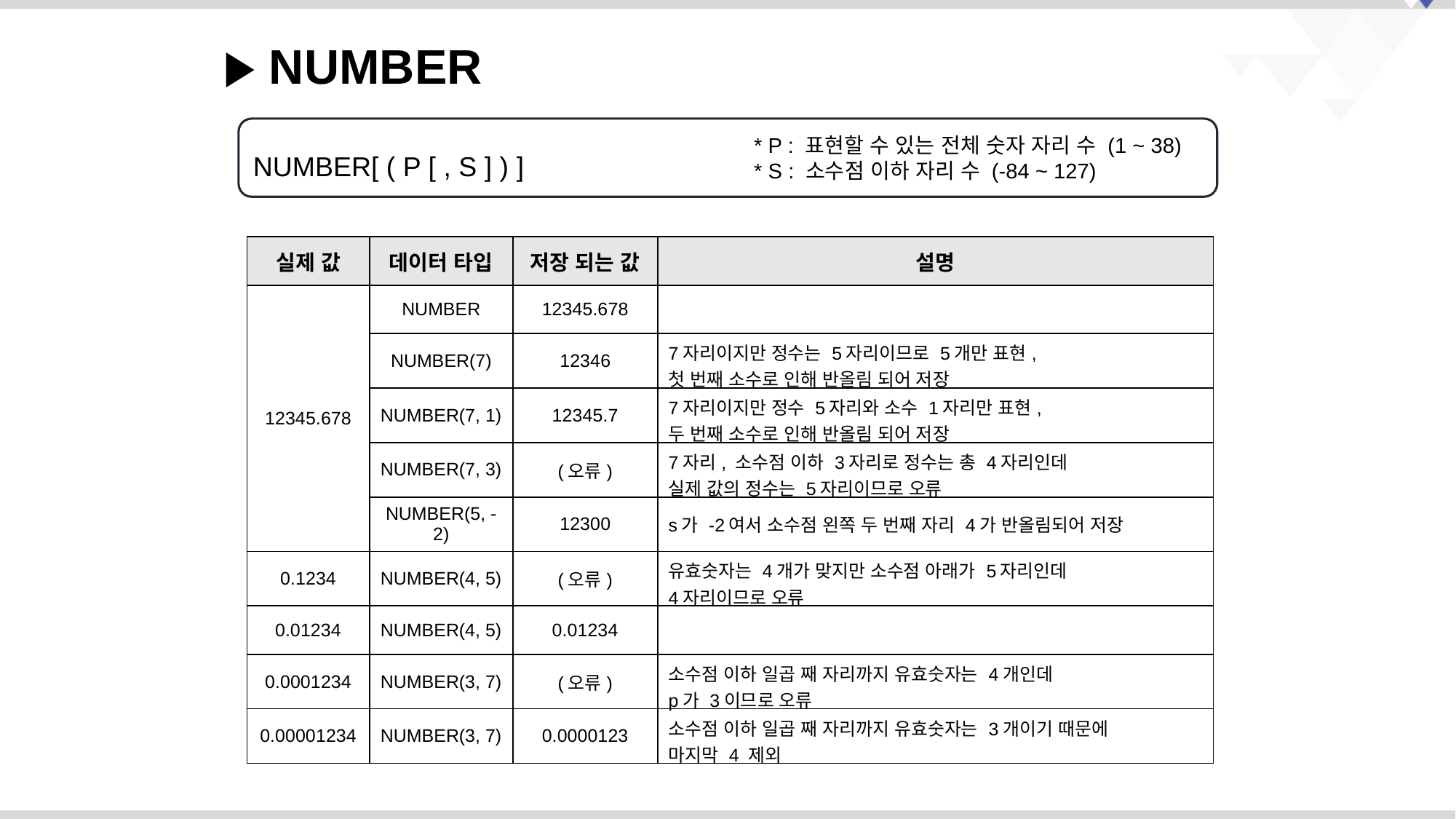

▶ NUMBER
NUMBER[ ( P [ , S ] ) ]
* P : 표현할 수 있는 전체 숫자 자리 수 (1 ~ 38)
* S : 소수점 이하 자리 수 (-84 ~ 127)
| 실제 값 | 데이터 타입 | 저장 되는 값 | 설명 |
| --- | --- | --- | --- |
| 12345.678 | NUMBER | 12345.678 |  |
|  | NUMBER(7) | 12346 | 7자리이지만 정수는 5자리이므로 5개만 표현, 첫 번째 소수로 인해 반올림 되어 저장 |
|  | NUMBER(7, 1) | 12345.7 | 7자리이지만 정수 5자리와 소수 1자리만 표현, 두 번째 소수로 인해 반올림 되어 저장 |
|  | NUMBER(7, 3) | (오류) | 7자리, 소수점 이하 3자리로 정수는 총 4자리인데 실제 값의 정수는 5자리이므로 오류 |
|  | NUMBER(5, -2) | 12300 | s가 -2여서 소수점 왼쪽 두 번째 자리 4가 반올림되어 저장 |
| 0.1234 | NUMBER(4, 5) | (오류) | 유효숫자는 4개가 맞지만 소수점 아래가 5자리인데 4자리이므로 오류 |
| 0.01234 | NUMBER(4, 5) | 0.01234 |  |
| 0.0001234 | NUMBER(3, 7) | (오류) | 소수점 이하 일곱 째 자리까지 유효숫자는 4개인데 p가 3이므로 오류 |
| 0.00001234 | NUMBER(3, 7) | 0.0000123 | 소수점 이하 일곱 째 자리까지 유효숫자는 3개이기 때문에 마지막 4 제외 |